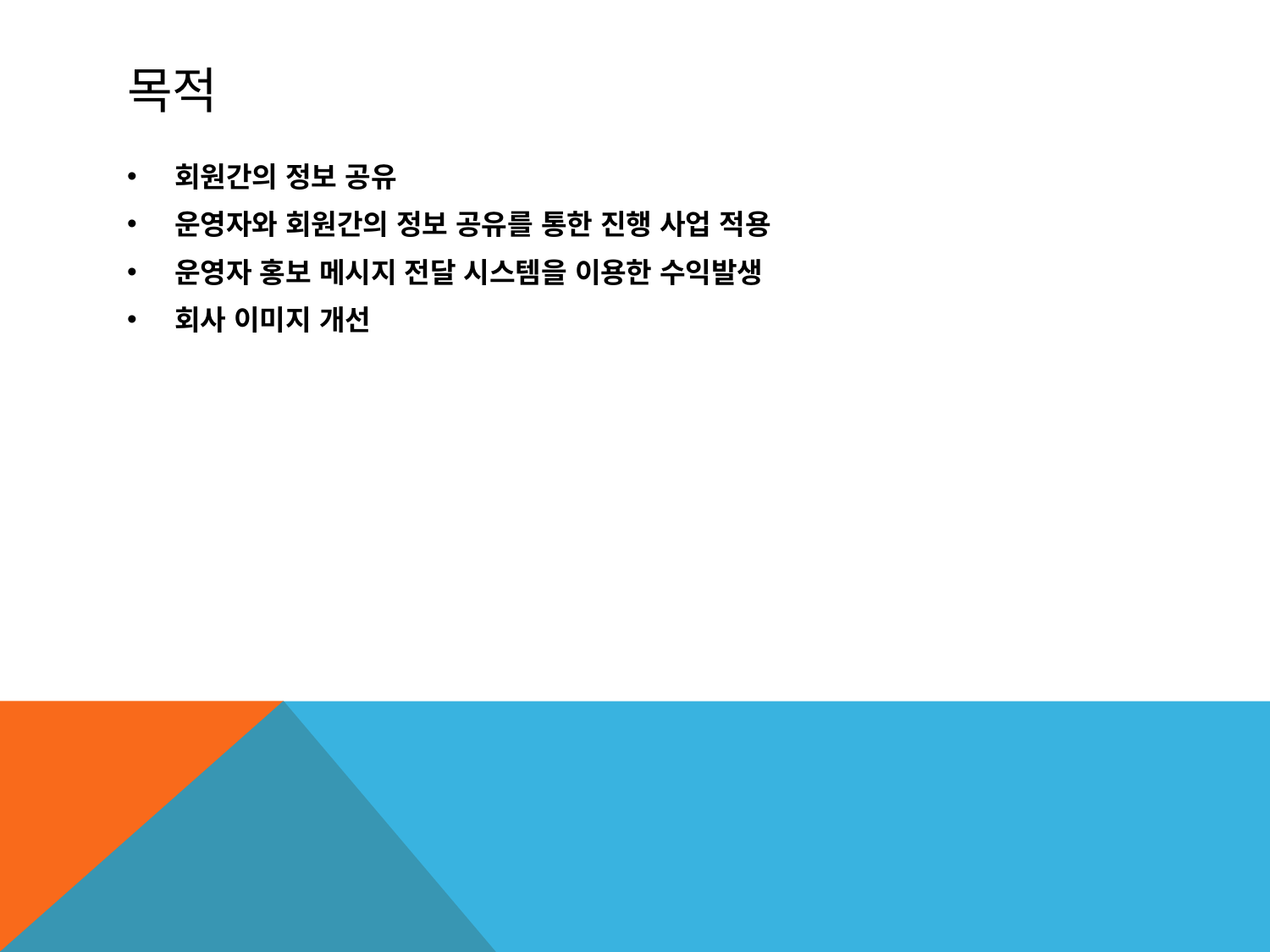

# 목적
회원간의 정보 공유
운영자와 회원간의 정보 공유를 통한 진행 사업 적용
운영자 홍보 메시지 전달 시스템을 이용한 수익발생
회사 이미지 개선